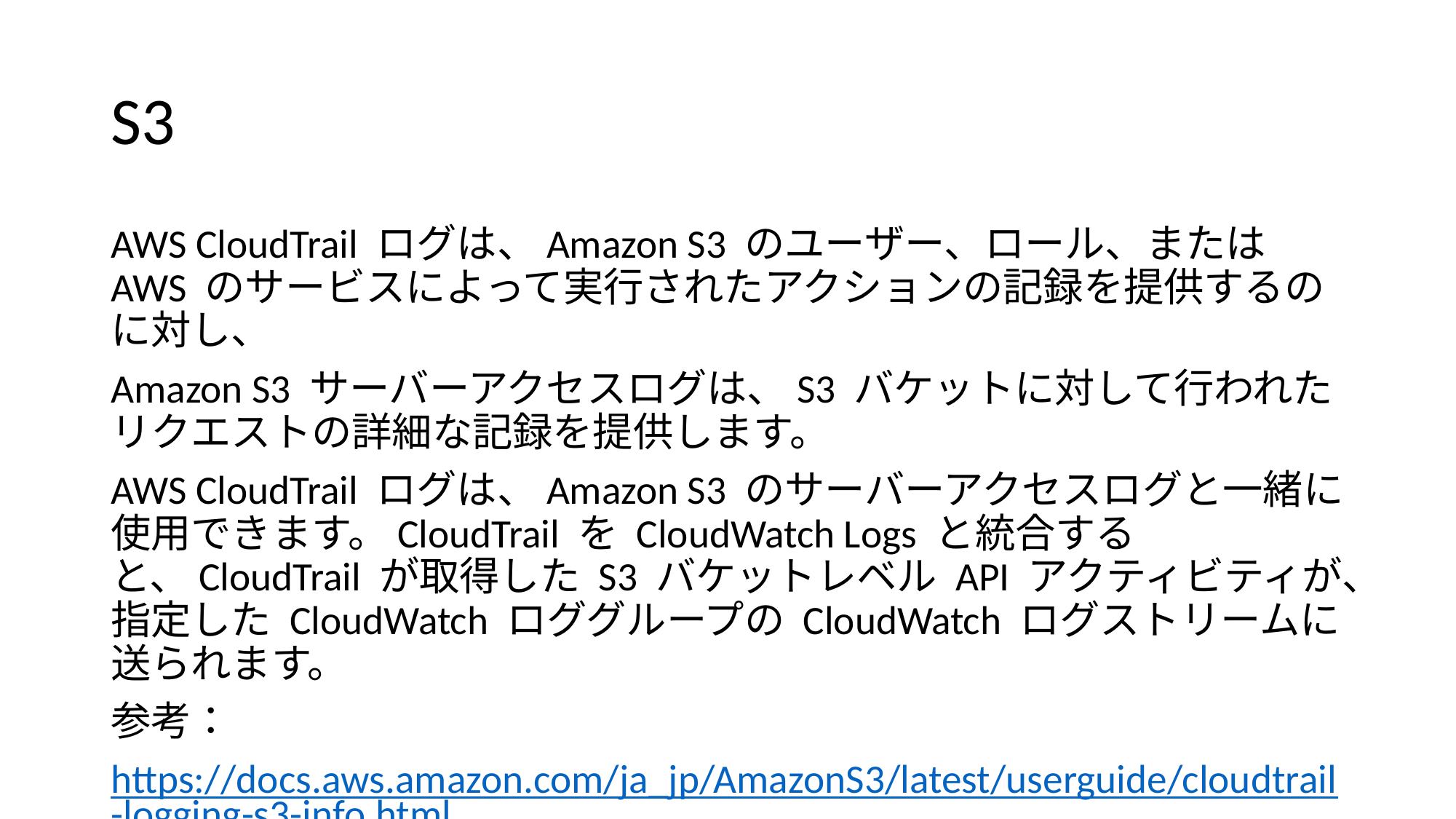

# S3
AWS CloudTrail ログは、Amazon S3 のユーザー、ロール、または AWS のサービスによって実行されたアクションの記録を提供するのに対し、
Amazon S3 サーバーアクセスログは、S3 バケットに対して行われたリクエストの詳細な記録を提供します。
AWS CloudTrail ログは、Amazon S3 のサーバーアクセスログと一緒に使用できます。CloudTrail を CloudWatch Logs と統合すると、CloudTrail が取得した S3 バケットレベル API アクティビティが、指定した CloudWatch ロググループの CloudWatch ログストリームに送られます。
参考：
https://docs.aws.amazon.com/ja_jp/AmazonS3/latest/userguide/cloudtrail-logging-s3-info.html